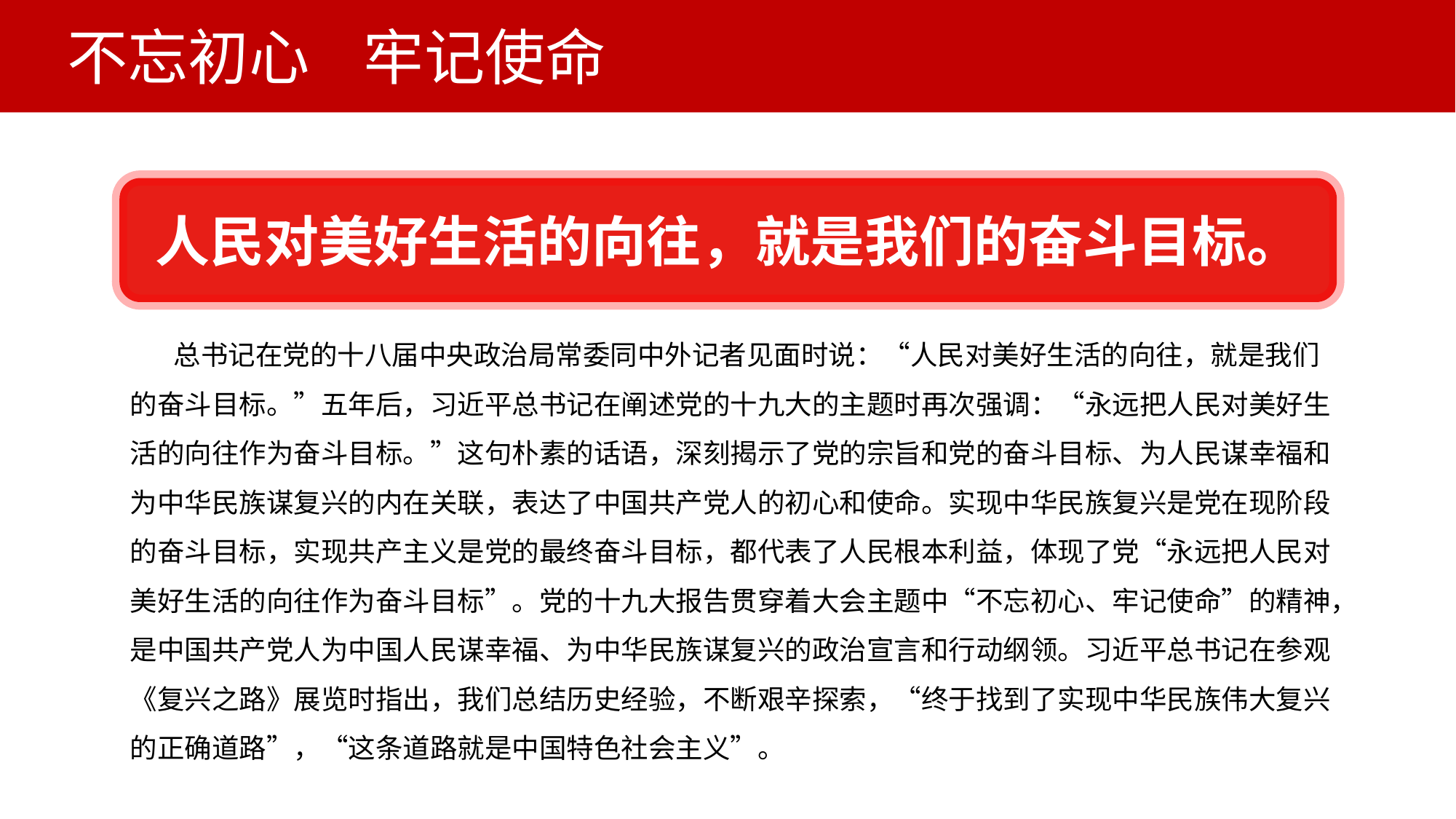

不忘初心    牢记使命
人民对美好生活的向往，就是我们的奋斗目标。
      总书记在党的十八届中央政治局常委同中外记者见面时说：“人民对美好生活的向往，就是我们的奋斗目标。”五年后，习近平总书记在阐述党的十九大的主题时再次强调：“永远把人民对美好生活的向往作为奋斗目标。”这句朴素的话语，深刻揭示了党的宗旨和党的奋斗目标、为人民谋幸福和为中华民族谋复兴的内在关联，表达了中国共产党人的初心和使命。实现中华民族复兴是党在现阶段的奋斗目标，实现共产主义是党的最终奋斗目标，都代表了人民根本利益，体现了党“永远把人民对美好生活的向往作为奋斗目标”。党的十九大报告贯穿着大会主题中“不忘初心、牢记使命”的精神，是中国共产党人为中国人民谋幸福、为中华民族谋复兴的政治宣言和行动纲领。习近平总书记在参观《复兴之路》展览时指出，我们总结历史经验，不断艰辛探索，“终于找到了实现中华民族伟大复兴的正确道路”，“这条道路就是中国特色社会主义”。